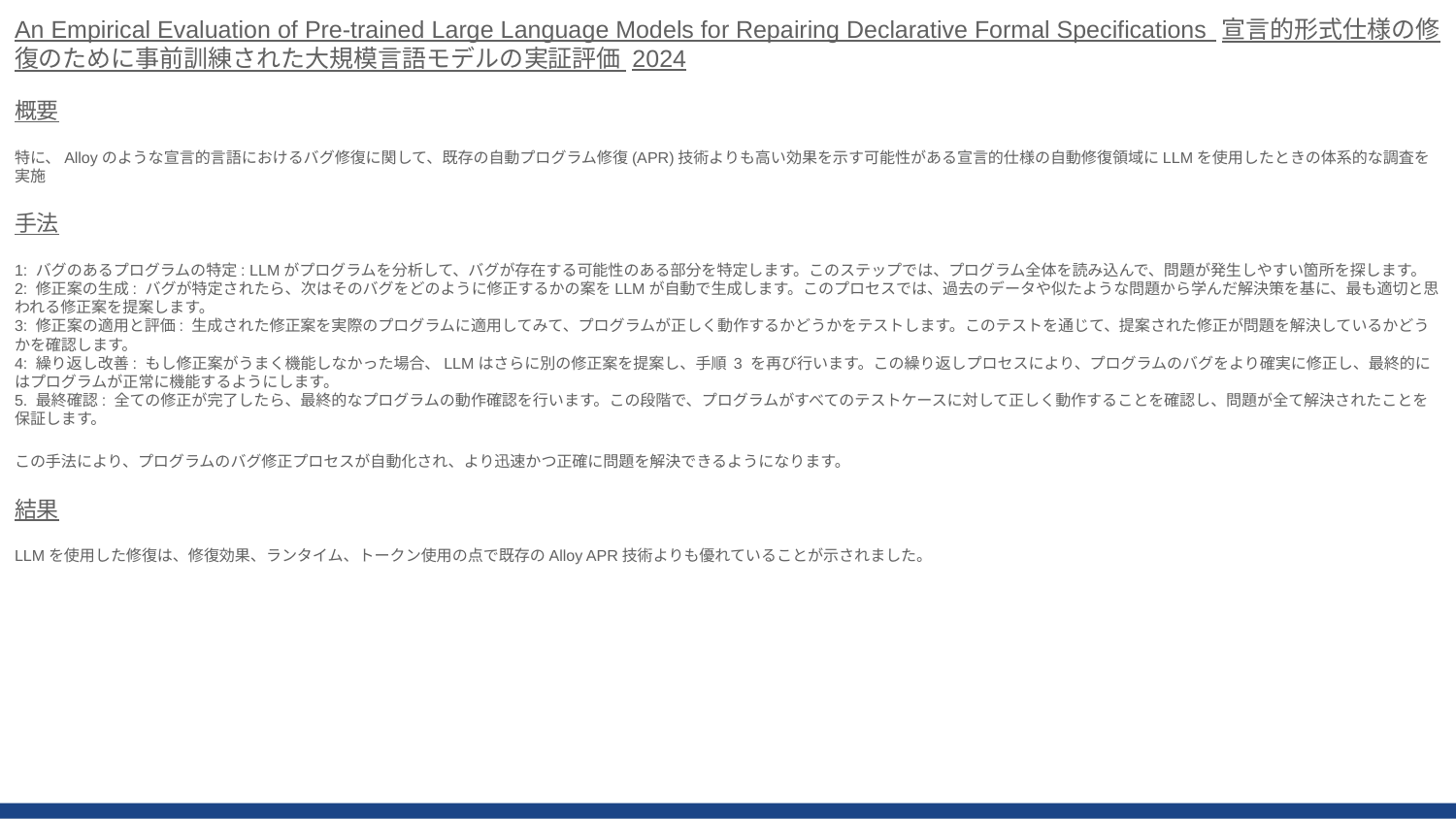

An Empirical Evaluation of Pre-trained Large Language Models for Repairing Declarative Formal Specifications 宣言的形式仕様の修復のために事前訓練された大規模言語モデルの実証評価 2024
概要
特に、Alloyのような宣言的言語におけるバグ修復に関して、既存の自動プログラム修復(APR)技術よりも高い効果を示す可能性がある宣言的仕様の自動修復領域にLLMを使用したときの体系的な調査を実施
手法
1: バグのあるプログラムの特定: LLMがプログラムを分析して、バグが存在する可能性のある部分を特定します。このステップでは、プログラム全体を読み込んで、問題が発生しやすい箇所を探します。
2: 修正案の生成: バグが特定されたら、次はそのバグをどのように修正するかの案をLLMが自動で生成します。このプロセスでは、過去のデータや似たような問題から学んだ解決策を基に、最も適切と思われる修正案を提案します。
3: 修正案の適用と評価: 生成された修正案を実際のプログラムに適用してみて、プログラムが正しく動作するかどうかをテストします。このテストを通じて、提案された修正が問題を解決しているかどうかを確認します。
4: 繰り返し改善: もし修正案がうまく機能しなかった場合、LLMはさらに別の修正案を提案し、手順 3 を再び行います。この繰り返しプロセスにより、プログラムのバグをより確実に修正し、最終的にはプログラムが正常に機能するようにします。
5. 最終確認: 全ての修正が完了したら、最終的なプログラムの動作確認を行います。この段階で、プログラムがすべてのテストケースに対して正しく動作することを確認し、問題が全て解決されたことを保証します。
この手法により、プログラムのバグ修正プロセスが自動化され、より迅速かつ正確に問題を解決できるようになります。
結果
LLMを使用した修復は、修復効果、ランタイム、トークン使用の点で既存のAlloy APR技術よりも優れていることが示されました。